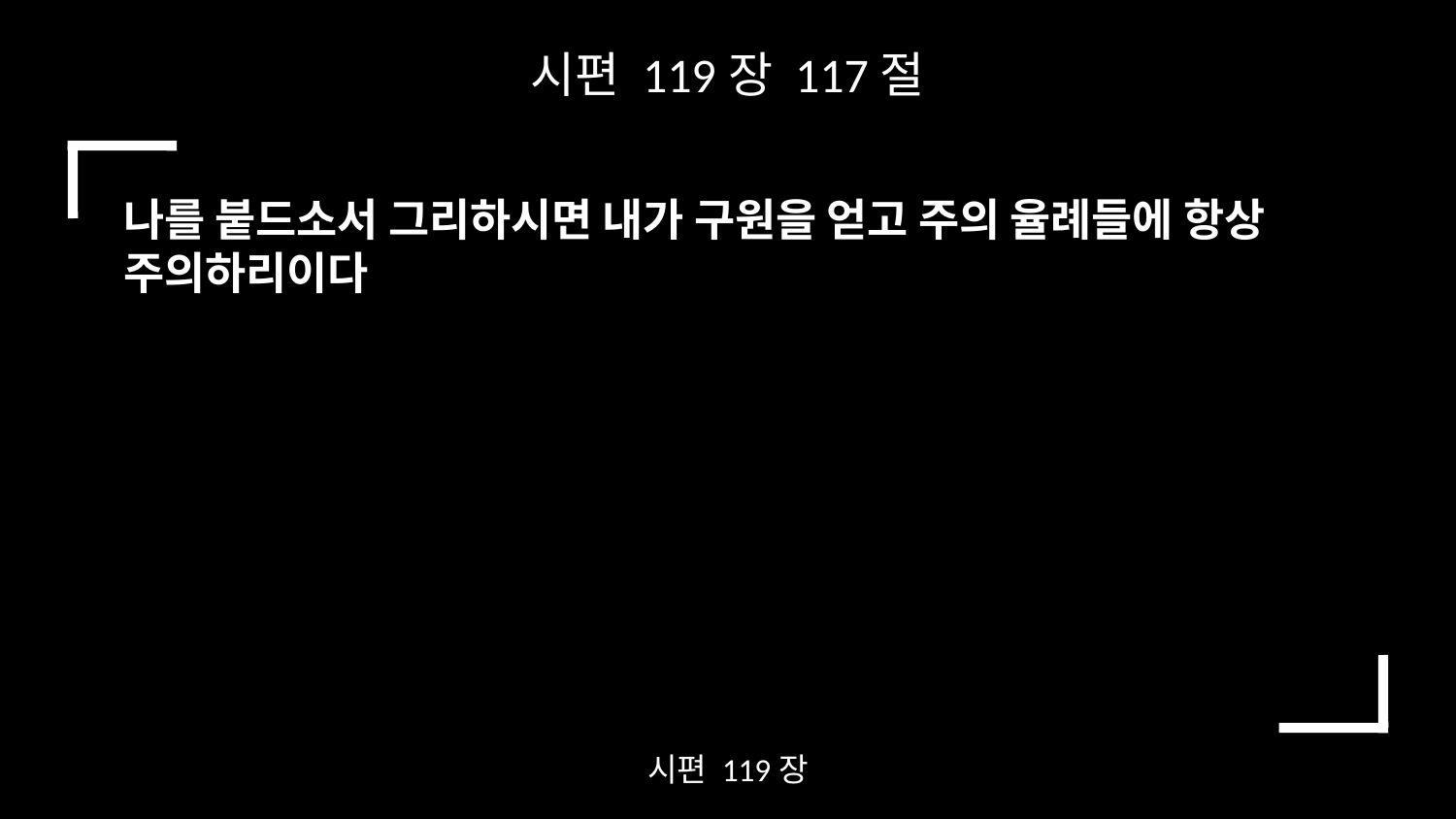

시편 119장 117절

나를 붙드소서 그리하시면 내가 구원을 얻고 주의 율례들에 항상 주의하리이다

시편 119장